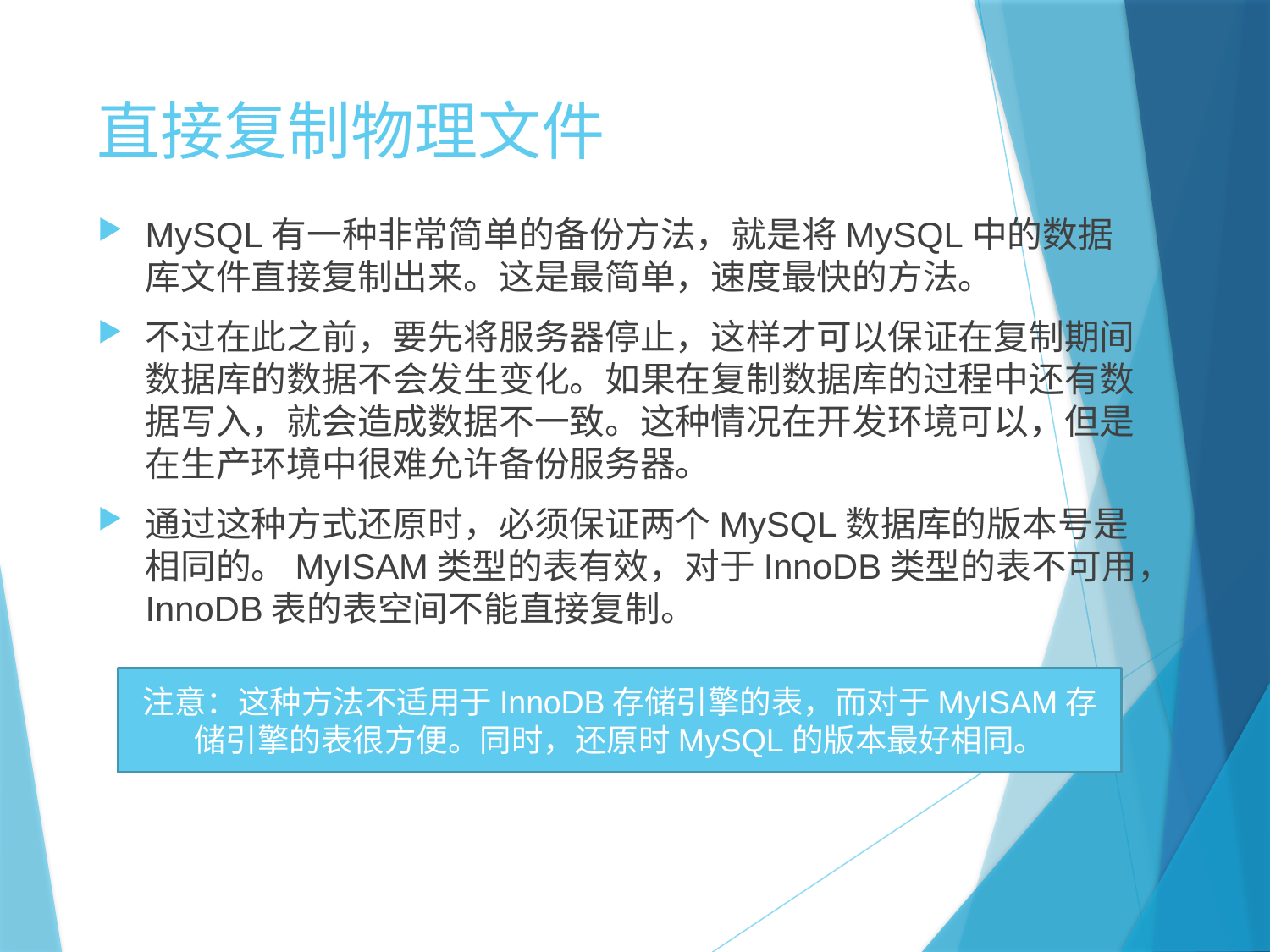

# 直接复制物理文件
MySQL有一种非常简单的备份方法，就是将MySQL中的数据库文件直接复制出来。这是最简单，速度最快的方法。
不过在此之前，要先将服务器停止，这样才可以保证在复制期间数据库的数据不会发生变化。如果在复制数据库的过程中还有数据写入，就会造成数据不一致。这种情况在开发环境可以，但是在生产环境中很难允许备份服务器。
通过这种方式还原时，必须保证两个MySQL数据库的版本号是相同的。MyISAM类型的表有效，对于InnoDB类型的表不可用，InnoDB表的表空间不能直接复制。

注意：这种方法不适用于InnoDB存储引擎的表，而对于MyISAM存储引擎的表很方便。同时，还原时MySQL的版本最好相同。